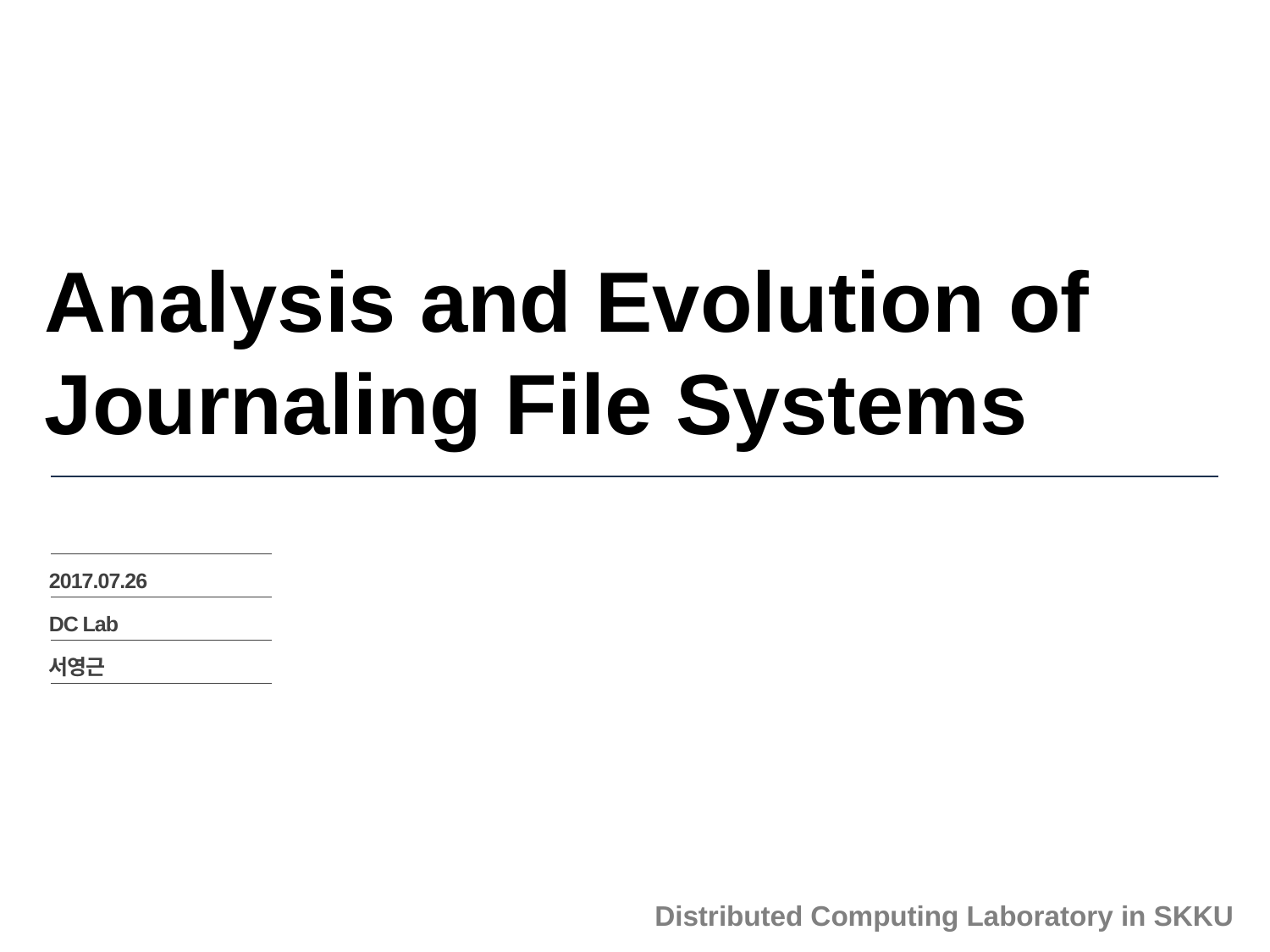

# Analysis and Evolution of Journaling File Systems
2017.07.26
DC Lab
서영근
Distributed Computing Laboratory in SKKU